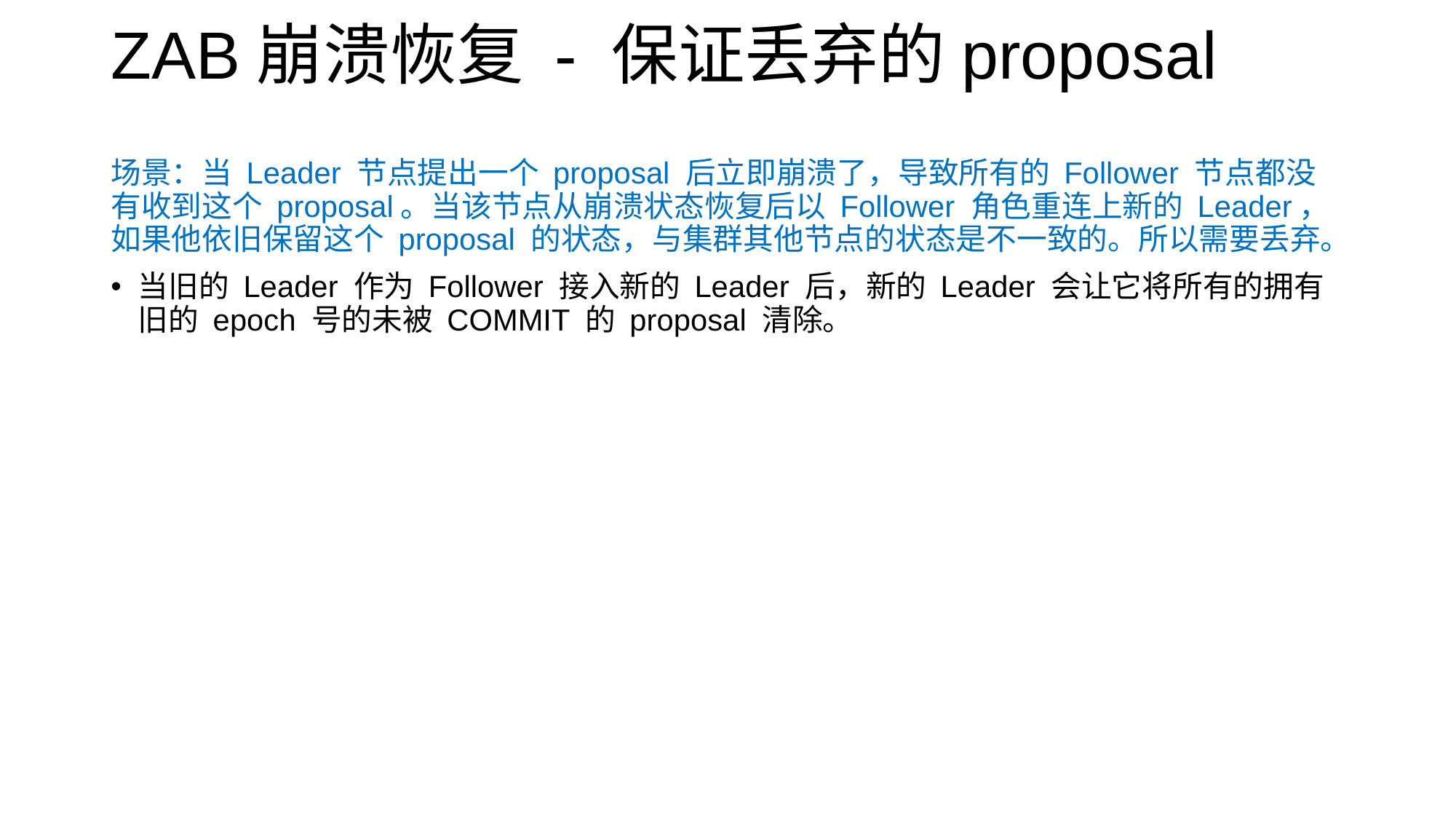

# ZAB崩溃恢复 - 保证丢弃的proposal
场景：当 Leader 节点提出一个 proposal 后立即崩溃了，导致所有的 Follower 节点都没有收到这个 proposal。当该节点从崩溃状态恢复后以 Follower 角色重连上新的 Leader，如果他依旧保留这个 proposal 的状态，与集群其他节点的状态是不一致的。所以需要丢弃。
当旧的 Leader 作为 Follower 接入新的 Leader 后，新的 Leader 会让它将所有的拥有旧的 epoch 号的未被 COMMIT 的 proposal 清除。